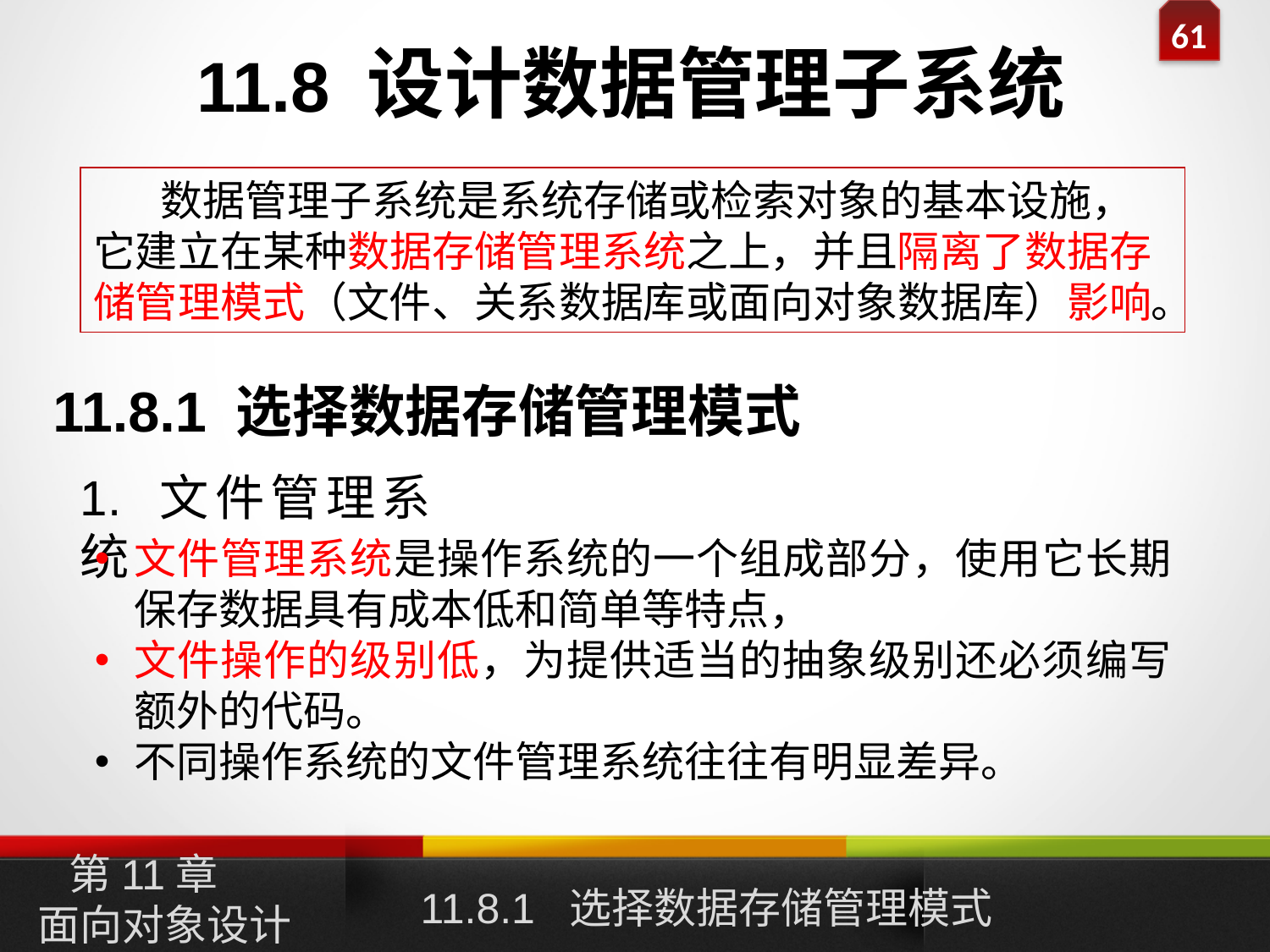

# 11.8 设计数据管理子系统
      数据管理子系统是系统存储或检索对象的基本设施，它建立在某种数据存储管理系统之上，并且隔离了数据存储管理模式（文件、关系数据库或面向对象数据库）影响。
11.8.1 选择数据存储管理模式
1. 文件管理系统
文件管理系统是操作系统的一个组成部分，使用它长期保存数据具有成本低和简单等特点，
文件操作的级别低，为提供适当的抽象级别还必须编写额外的代码。
不同操作系统的文件管理系统往往有明显差异。
11.8.1  选择数据存储管理模式